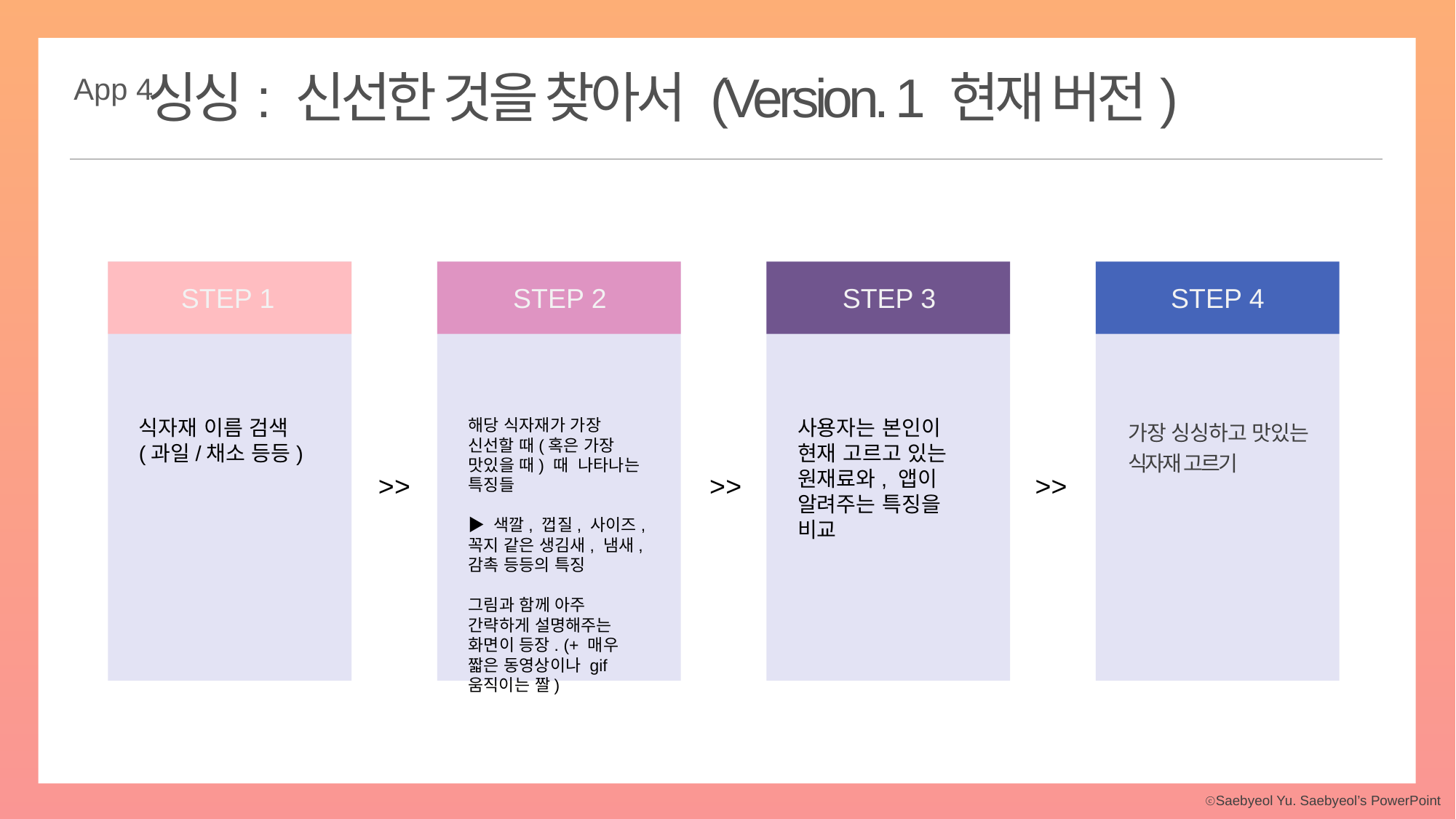

싱싱: 신선한 것을 찾아서 (Version. 1 현재 버전)
App 4

STEP 1
STEP 2
STEP 3
STEP 4
식자재 이름 검색 (과일/채소 등등)
해당 식자재가 가장 신선할 때(혹은 가장 맛있을 때) 때  나타나는 특징들

▶ 색깔, 껍질, 사이즈, 꼭지 같은 생김새, 냄새, 감촉 등등의 특징

그림과 함께 아주 간략하게 설명해주는 화면이 등장. (+ 매우 짧은 동영상이나 gif 움직이는 짤)
사용자는 본인이 현재 고르고 있는 원재료와, 앱이 알려주는 특징을 비교
가장 싱싱하고 맛있는 식자재 고르기
>>
>>
>>